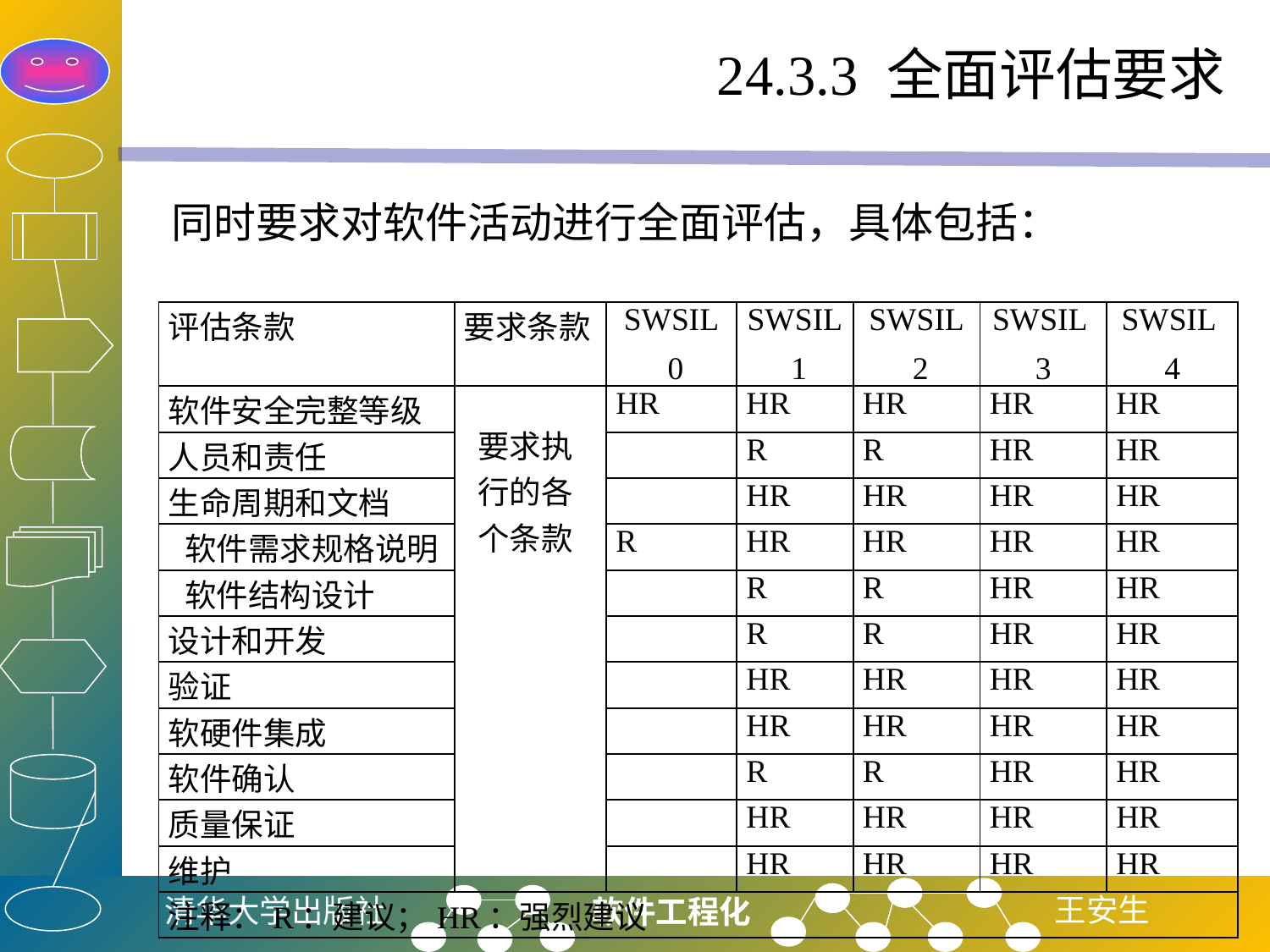

# 24.3.3 全面评估要求
同时要求对软件活动进行全面评估，具体包括：
| 评估条款 | 要求条款 | SWSIL 0 | SWSIL 1 | SWSIL 2 | SWSIL 3 | SWSIL 4 |
| --- | --- | --- | --- | --- | --- | --- |
| 软件安全完整等级 | 要求执行的各个条款 | HR | HR | HR | HR | HR |
| 人员和责任 |  |  | R | R | HR | HR |
| 生命周期和文档 |  |  | HR | HR | HR | HR |
| 软件需求规格说明 |  | R | HR | HR | HR | HR |
| 软件结构设计 |  |  | R | R | HR | HR |
| 设计和开发 |  |  | R | R | HR | HR |
| 验证 |  |  | HR | HR | HR | HR |
| 软硬件集成 |  |  | HR | HR | HR | HR |
| 软件确认 |  |  | R | R | HR | HR |
| 质量保证 |  |  | HR | HR | HR | HR |
| 维护 |  |  | HR | HR | HR | HR |
| 注释：R：建议；HR：强烈建议 |  |  |  |  |  |  |